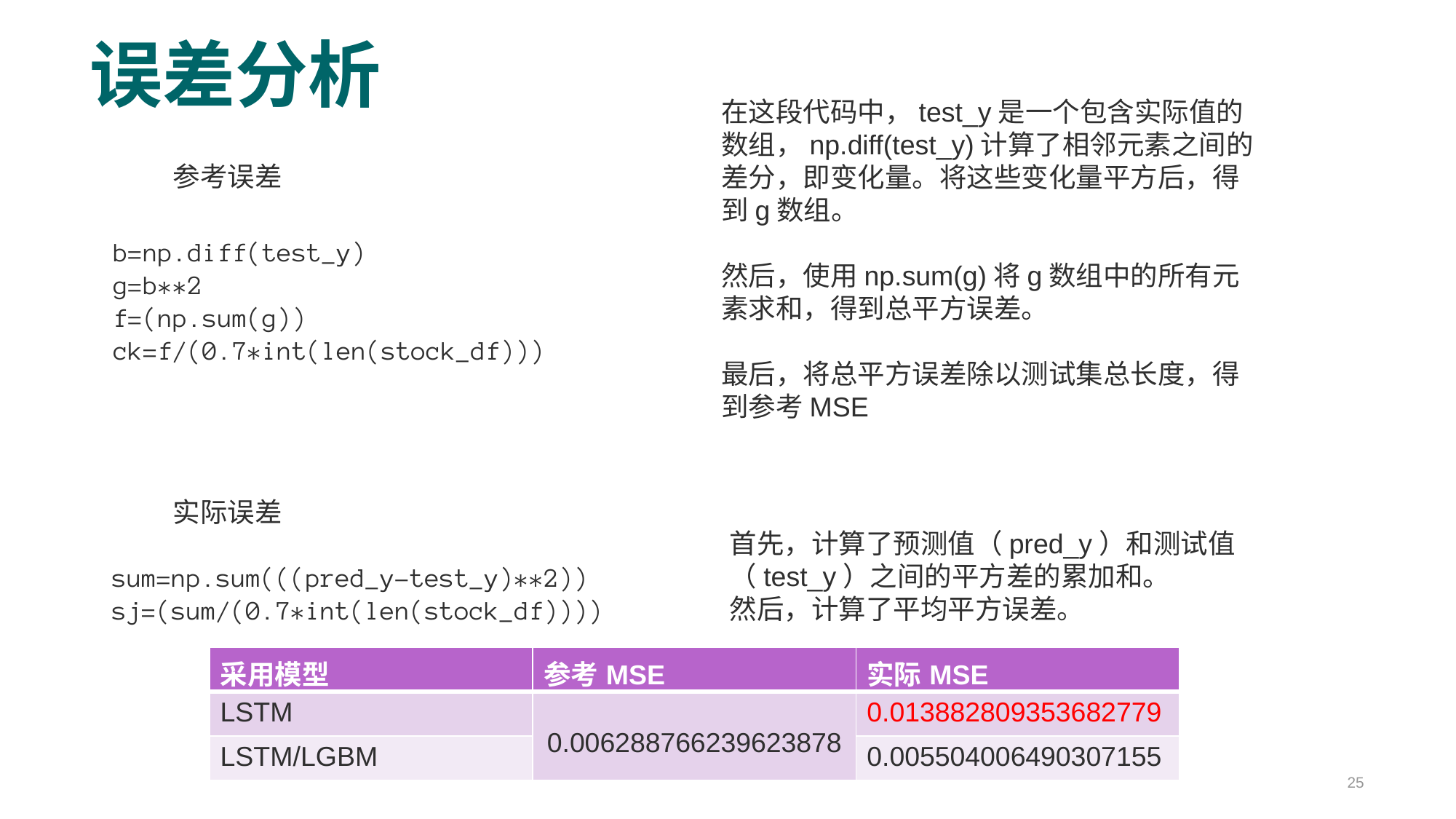

# 误差分析
在这段代码中，test_y是一个包含实际值的数组，np.diff(test_y)计算了相邻元素之间的差分，即变化量。将这些变化量平方后，得到g数组。
然后，使用np.sum(g)将g数组中的所有元素求和，得到总平方误差。
最后，将总平方误差除以测试集总长度，得到参考MSE
参考误差
b=np.diff(test_y)
g=b**2
f=(np.sum(g))
ck=f/(0.7*int(len(stock_df)))

实际误差
首先，计算了预测值（pred_y）和测试值（test_y）之间的平方差的累加和。
然后，计算了平均平方误差。
sum=np.sum(((pred_y-test_y)**2))
sj=(sum/(0.7*int(len(stock_df))))

| 采用模型 | 参考MSE | 实际MSE |
| --- | --- | --- |
| LSTM | 0.006288766239623878 | 0.013882809353682779 |
| LSTM/LGBM | 0.006288766239623878 | 0.005504006490307155 |
25